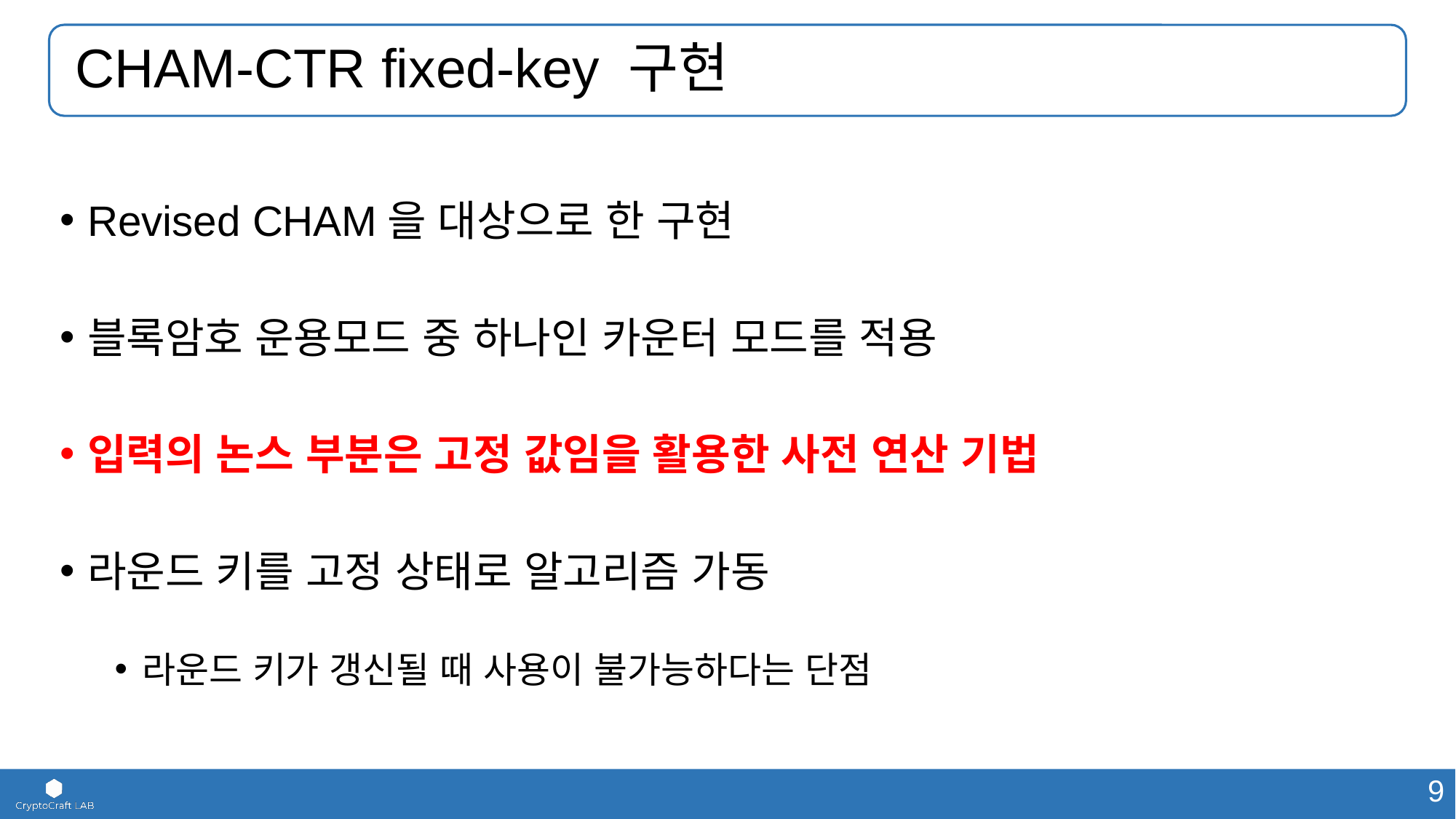

# CHAM-CTR fixed-key 구현
Revised CHAM을 대상으로 한 구현
블록암호 운용모드 중 하나인 카운터 모드를 적용
입력의 논스 부분은 고정 값임을 활용한 사전 연산 기법
라운드 키를 고정 상태로 알고리즘 가동
라운드 키가 갱신될 때 사용이 불가능하다는 단점